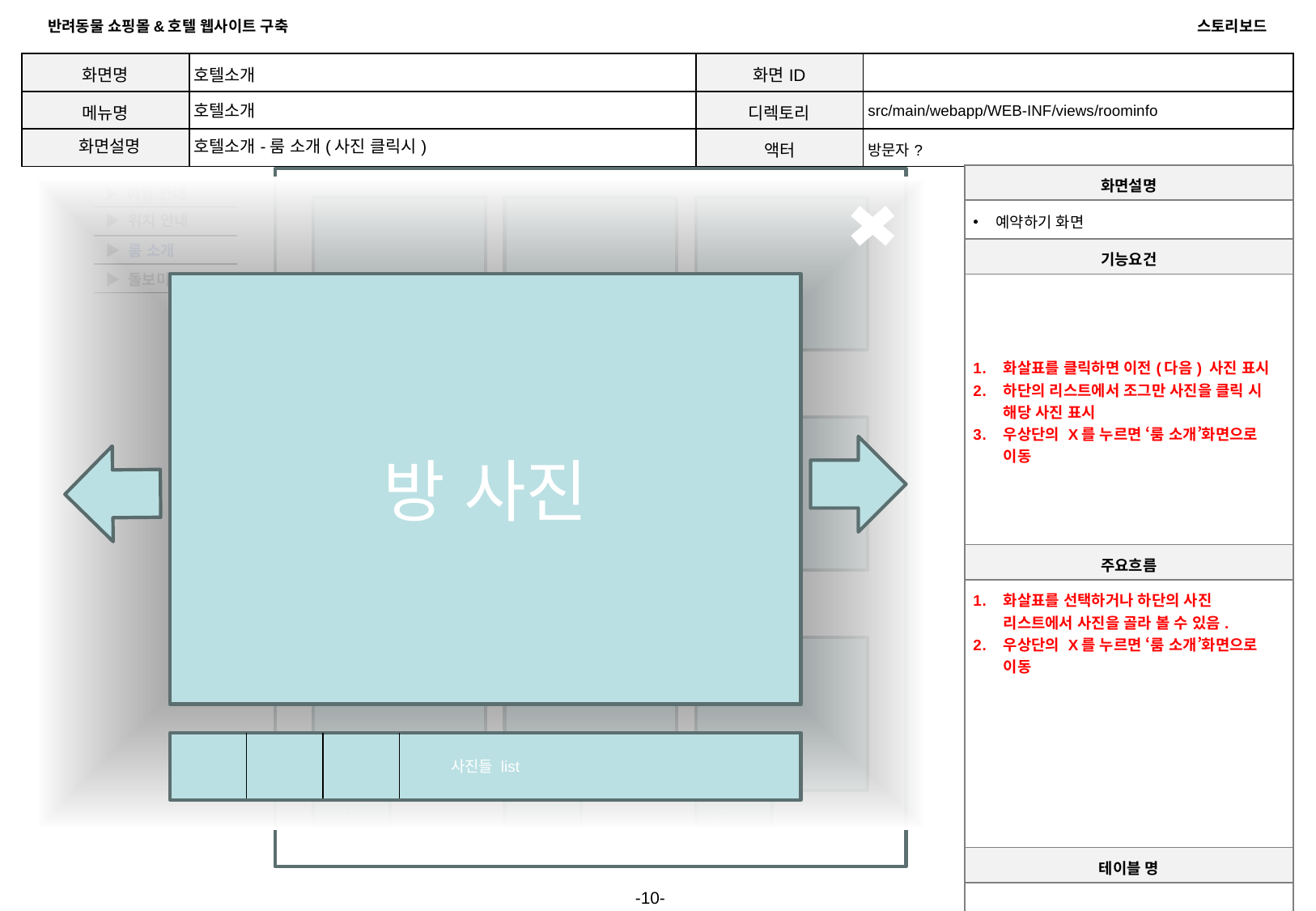

| 화면명 | 호텔소개 | 화면ID |  |
| --- | --- | --- | --- |
| 메뉴명 | 호텔소개 | 디렉토리 | src/main/webapp/WEB-INF/views/roominfo |
| 화면설명 | 호텔소개-룸 소개(사진 클릭시) | 액터 | 방문자? |
| 화면설명 |
| --- |
| 예약하기 화면 |
| 기능요건 |
| 화살표를 클릭하면 이전(다음) 사진 표시 하단의 리스트에서 조그만 사진을 클릭 시 해당 사진 표시 우상단의 X를 누르면 ‘룸 소개’화면으로 이동 |
| 주요흐름 |
| 화살표를 선택하거나 하단의 사진 리스트에서 사진을 골라 볼 수 있음. 우상단의 X를 누르면 ‘룸 소개’화면으로 이동 |

▶ 이용 안내

▶ 위치 안내
▶ 룸 소개
▶ 돌보미 소개
방 사진
101호
102호
103호

201호
202호
203호

사진들 list
301호
302호
303호
| 테이블 명 |
| --- |
|  |